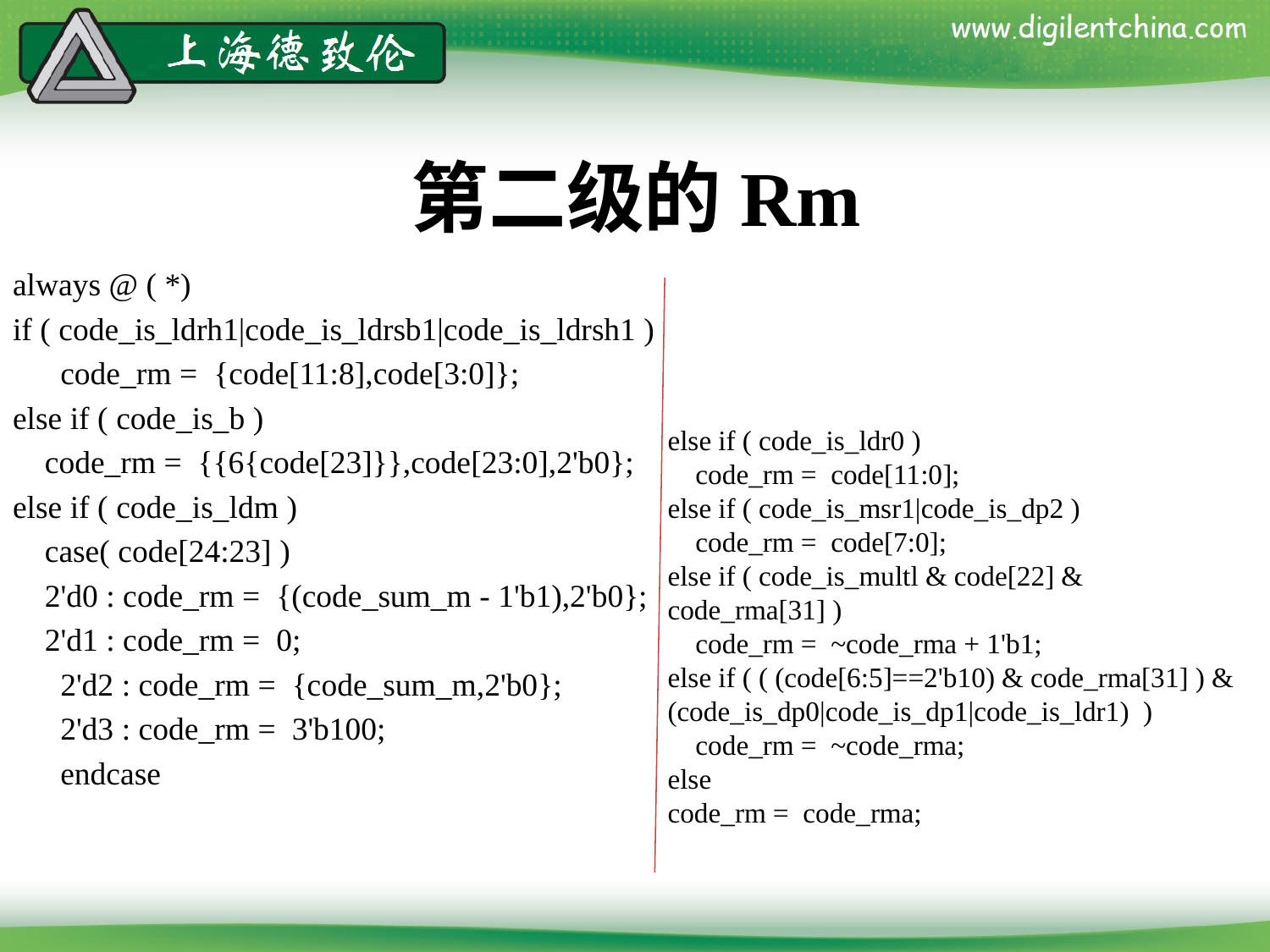

# 第二级的Rm
always @ ( *)
if ( code_is_ldrh1|code_is_ldrsb1|code_is_ldrsh1 )
   	code_rm =  {code[11:8],code[3:0]};
else if ( code_is_b )
    code_rm =  {{6{code[23]}},code[23:0],2'b0};
else if ( code_is_ldm )
    case( code[24:23] )
    2'd0 : code_rm =  {(code_sum_m - 1'b1),2'b0};
    2'd1 : code_rm =  0;
	2'd2 : code_rm =  {code_sum_m,2'b0};
	2'd3 : code_rm =  3'b100;
	endcase

else if ( code_is_ldr0 )
    code_rm =  code[11:0];
else if ( code_is_msr1|code_is_dp2 )
    code_rm =  code[7:0];
else if ( code_is_multl & code[22] & code_rma[31] )
    code_rm =  ~code_rma + 1'b1;
else if ( ( (code[6:5]==2'b10) & code_rma[31] ) & (code_is_dp0|code_is_dp1|code_is_ldr1)  )
    code_rm =  ~code_rma;
else
code_rm =  code_rma;